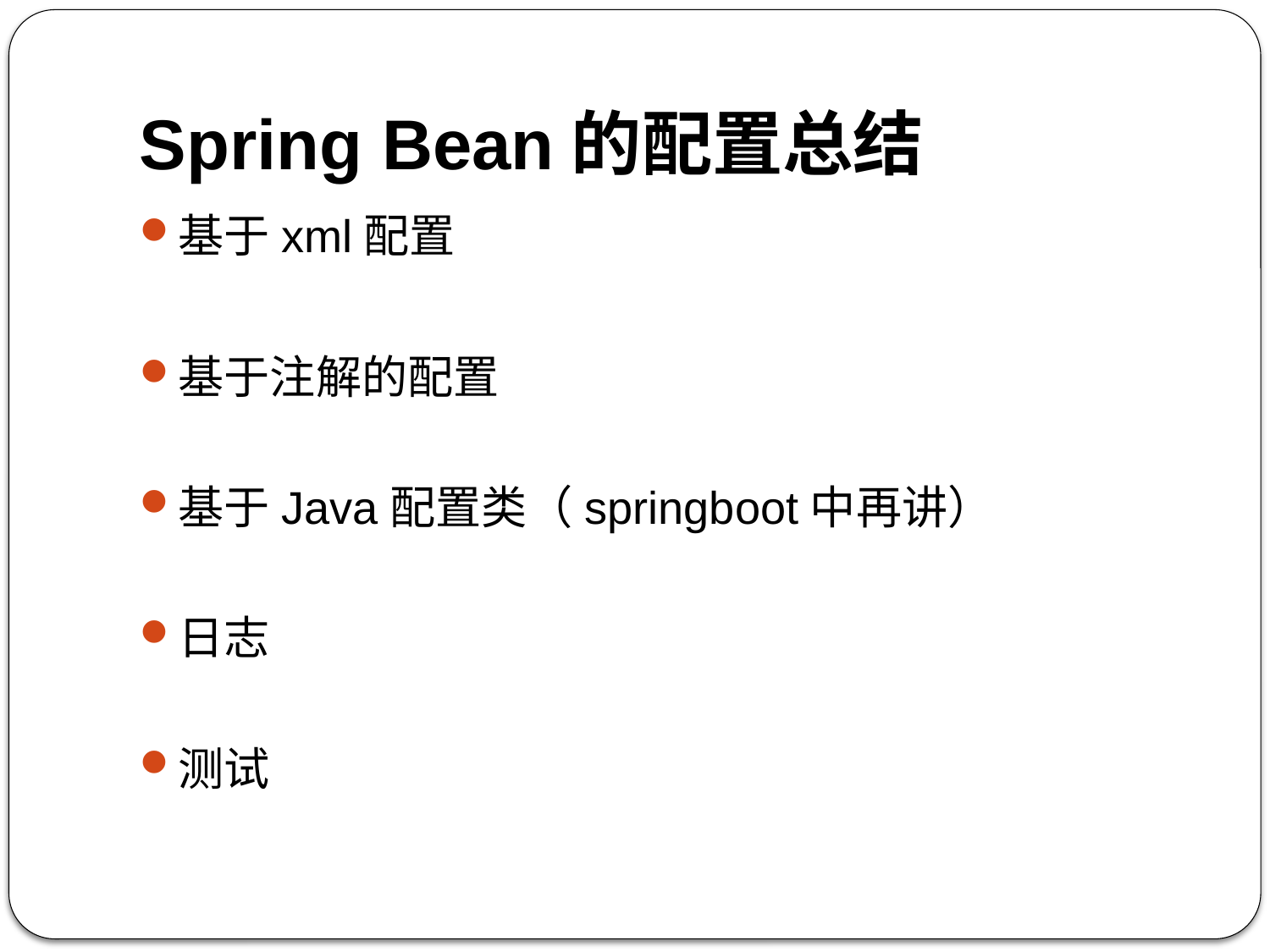

# Spring Bean的配置总结
基于xml配置

基于注解的配置

基于Java配置类（springboot中再讲）

日志

测试